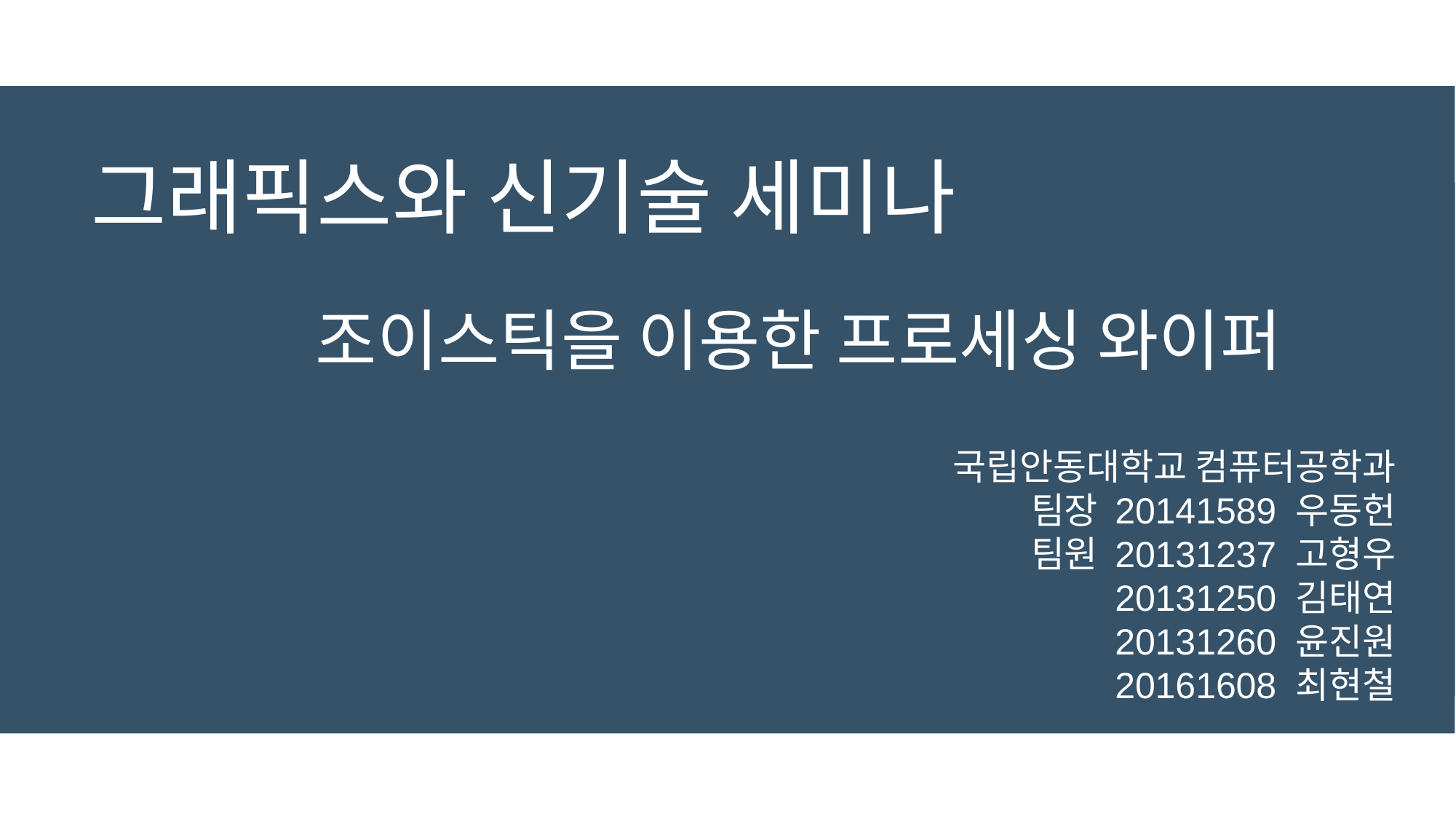

그래픽스와 신기술 세미나

조이스틱을 이용한 프로세싱 와이퍼
국립안동대학교 컴퓨터공학과
팀장 20141589 우동헌
팀원 20131237 고형우
20131250 김태연
20131260 윤진원
20161608 최현철